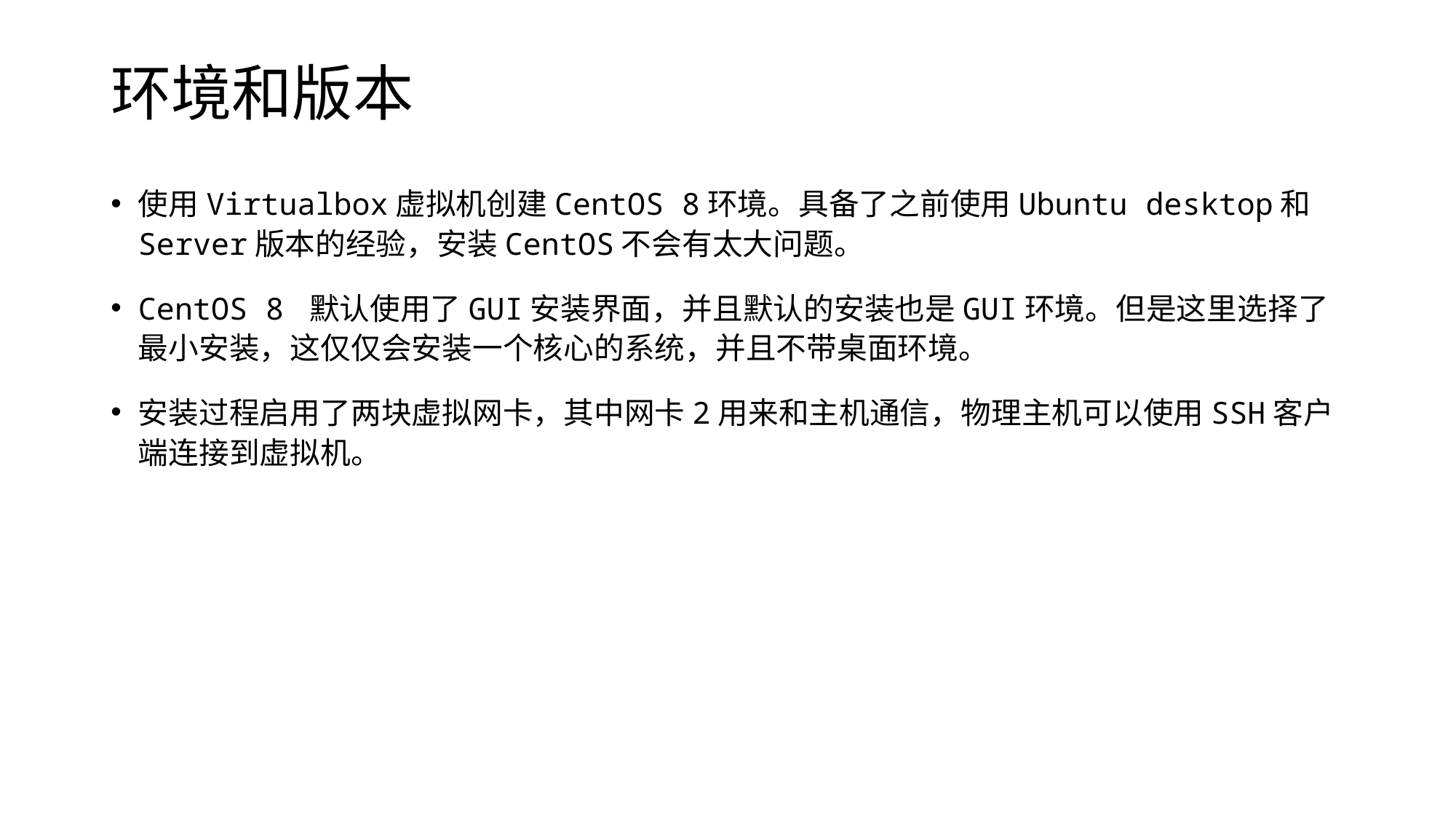

# 环境和版本
使用Virtualbox虚拟机创建CentOS 8环境。具备了之前使用Ubuntu desktop和Server版本的经验，安装CentOS不会有太大问题。
CentOS 8 默认使用了GUI安装界面，并且默认的安装也是GUI环境。但是这里选择了最小安装，这仅仅会安装一个核心的系统，并且不带桌面环境。
安装过程启用了两块虚拟网卡，其中网卡2用来和主机通信，物理主机可以使用SSH客户端连接到虚拟机。